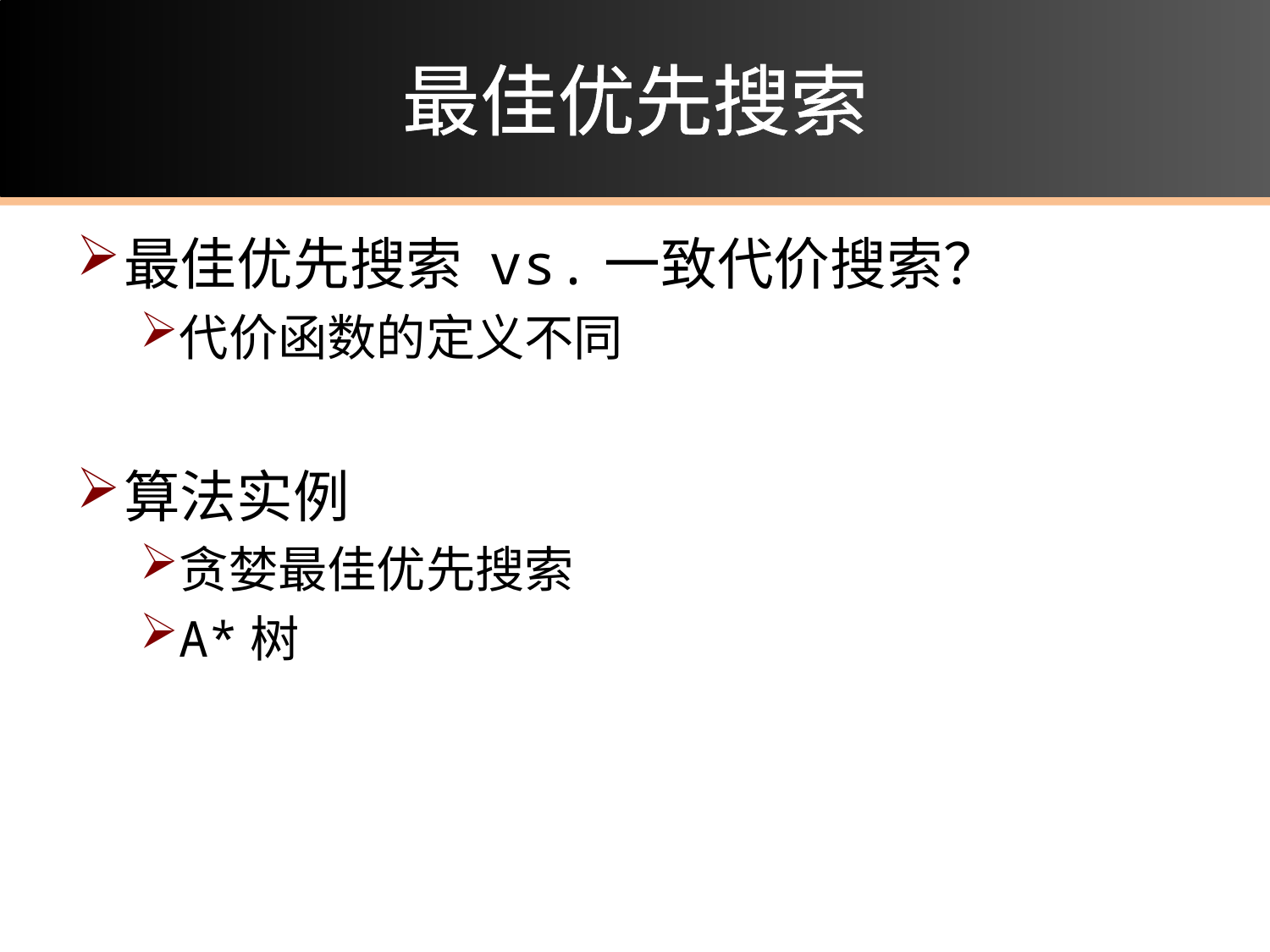

# 最佳优先搜索
最佳优先搜索 vs.一致代价搜索？
代价函数的定义不同

算法实例
贪婪最佳优先搜索
A*树